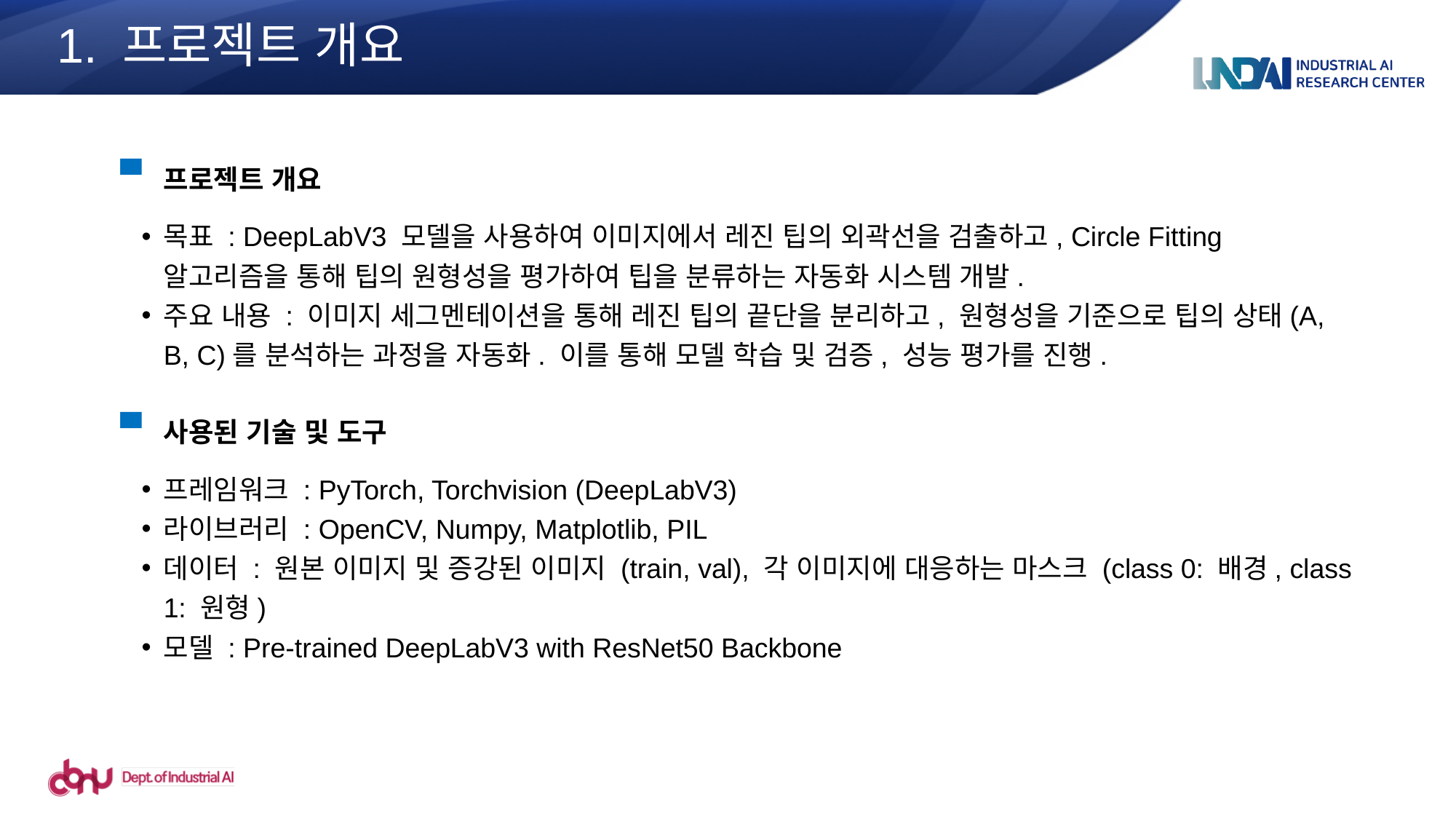

1. 프로젝트 개요
프로젝트 개요
목표 : DeepLabV3 모델을 사용하여 이미지에서 레진 팁의 외곽선을 검출하고, Circle Fitting 알고리즘을 통해 팁의 원형성을 평가하여 팁을 분류하는 자동화 시스템 개발.
주요 내용 : 이미지 세그멘테이션을 통해 레진 팁의 끝단을 분리하고, 원형성을 기준으로 팁의 상태(A, B, C)를 분석하는 과정을 자동화. 이를 통해 모델 학습 및 검증, 성능 평가를 진행.
사용된 기술 및 도구
프레임워크 : PyTorch, Torchvision (DeepLabV3)
라이브러리 : OpenCV, Numpy, Matplotlib, PIL
데이터 : 원본 이미지 및 증강된 이미지 (train, val), 각 이미지에 대응하는 마스크 (class 0: 배경, class 1: 원형)
모델 : Pre-trained DeepLabV3 with ResNet50 Backbone